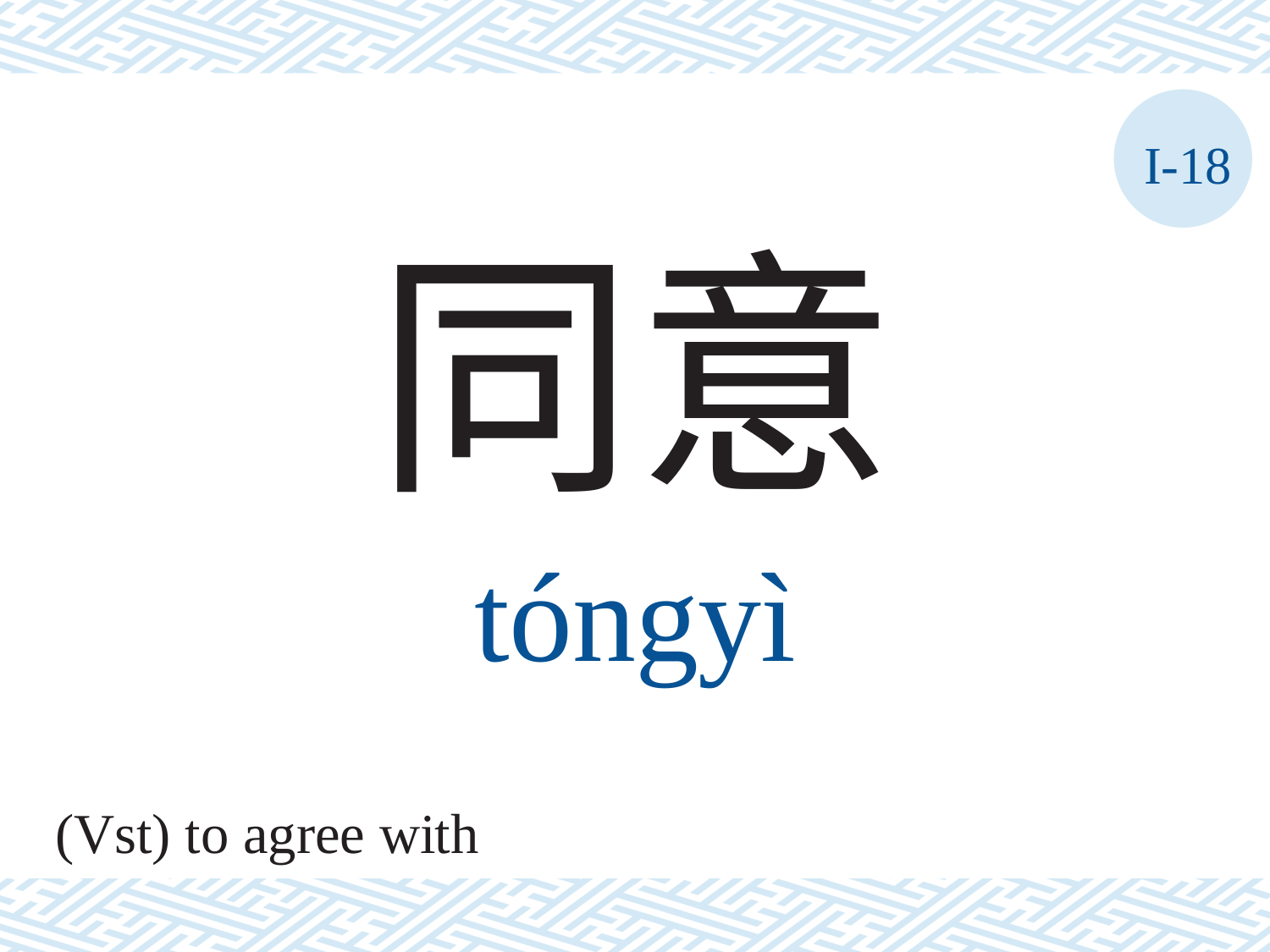

I-18
同意
tóngyì
(Vst) to agree with